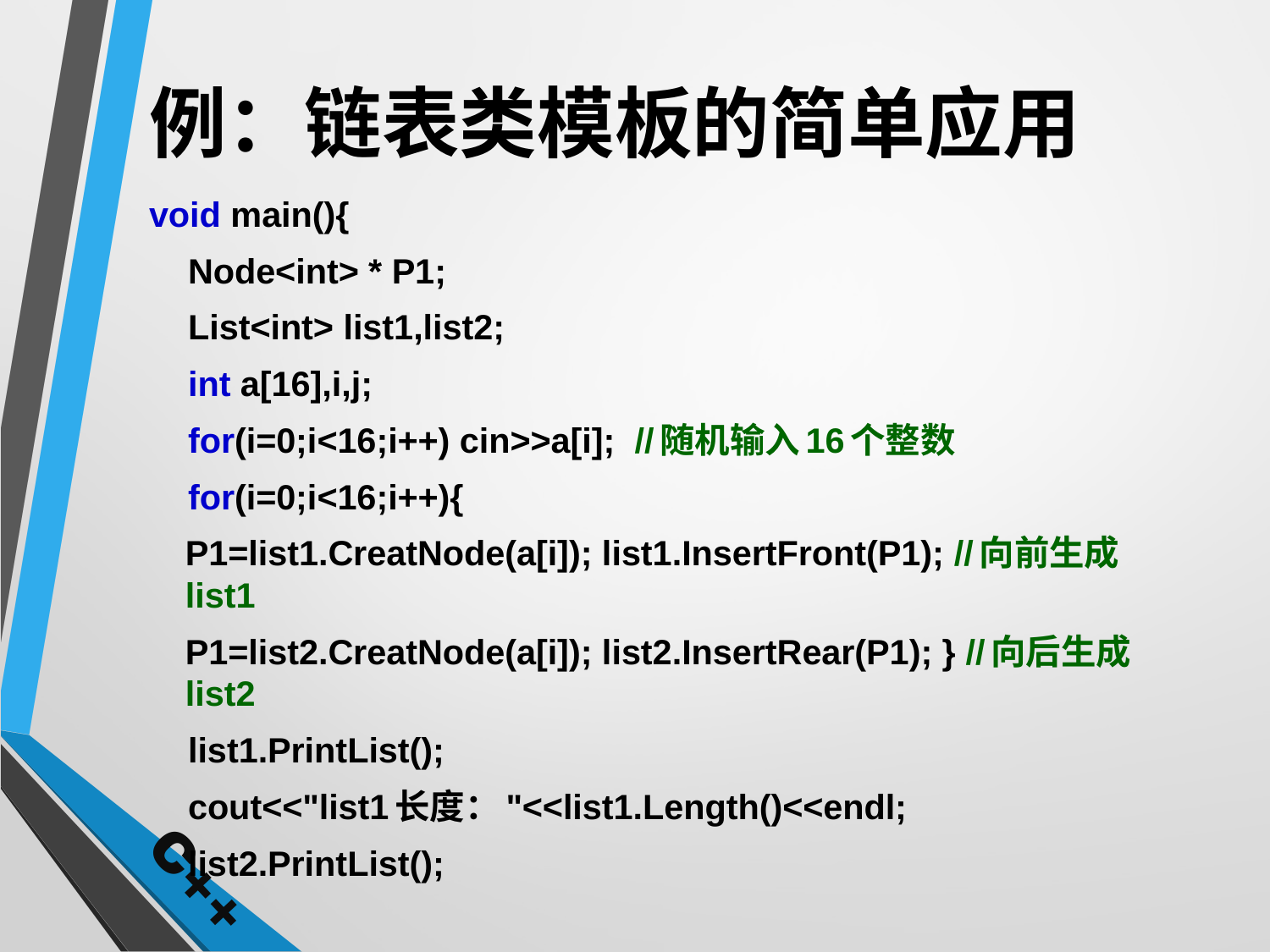

# 例：链表类模板的简单应用
void main(){
    Node<int> * P1;
    List<int> list1,list2;
    int a[16],i,j;
    for(i=0;i<16;i++) cin>>a[i];  //随机输入16个整数
    for(i=0;i<16;i++){
	P1=list1.CreatNode(a[i]); list1.InsertFront(P1); //向前生成list1
	P1=list2.CreatNode(a[i]); list2.InsertRear(P1); } //向后生成list2
    list1.PrintList();
    cout<<"list1长度："<<list1.Length()<<endl;
    list2.PrintList();